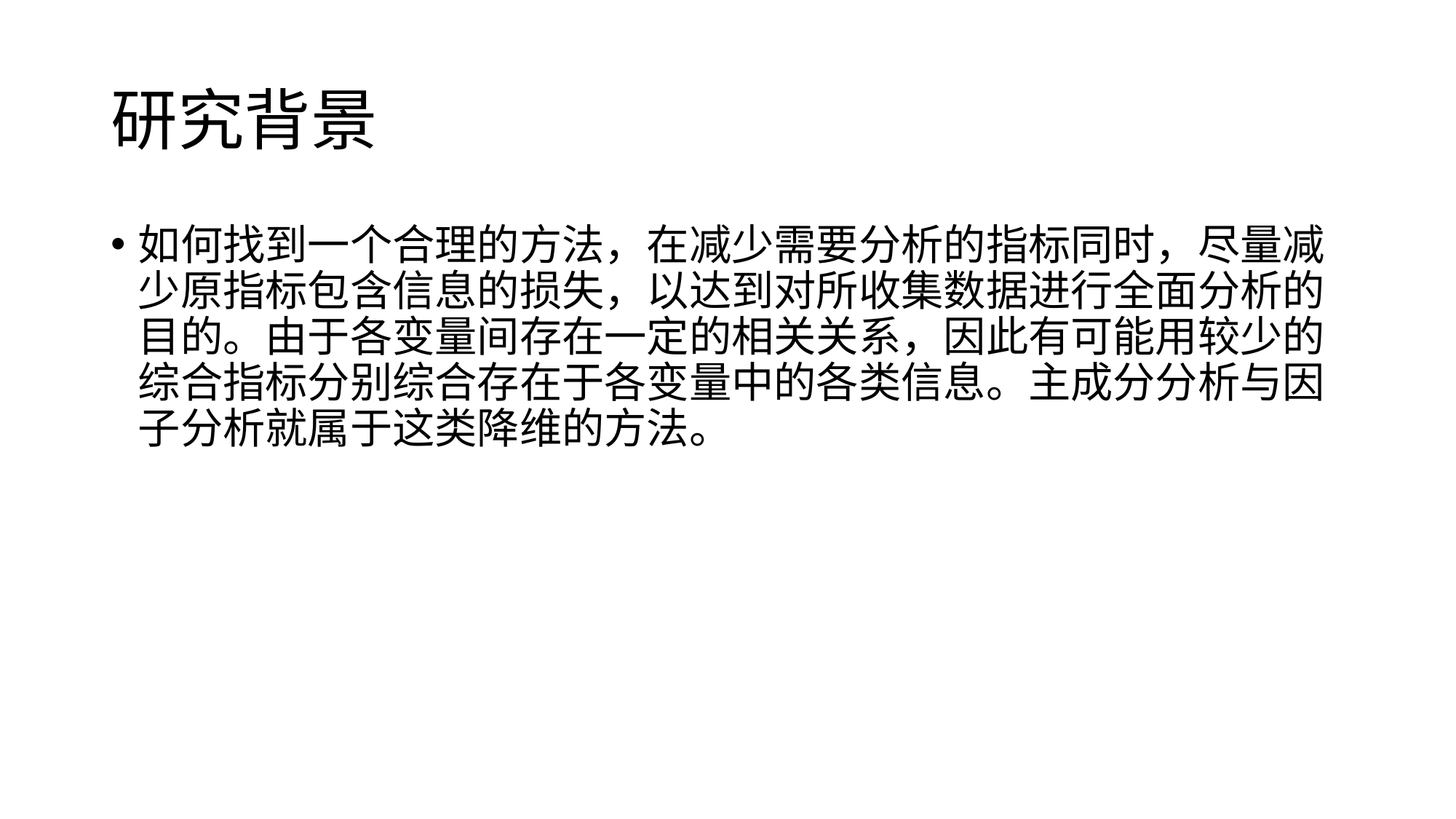

# 研究背景
如何找到一个合理的方法，在减少需要分析的指标同时，尽量减少原指标包含信息的损失，以达到对所收集数据进行全面分析的目的。由于各变量间存在一定的相关关系，因此有可能用较少的综合指标分别综合存在于各变量中的各类信息。主成分分析与因子分析就属于这类降维的方法。